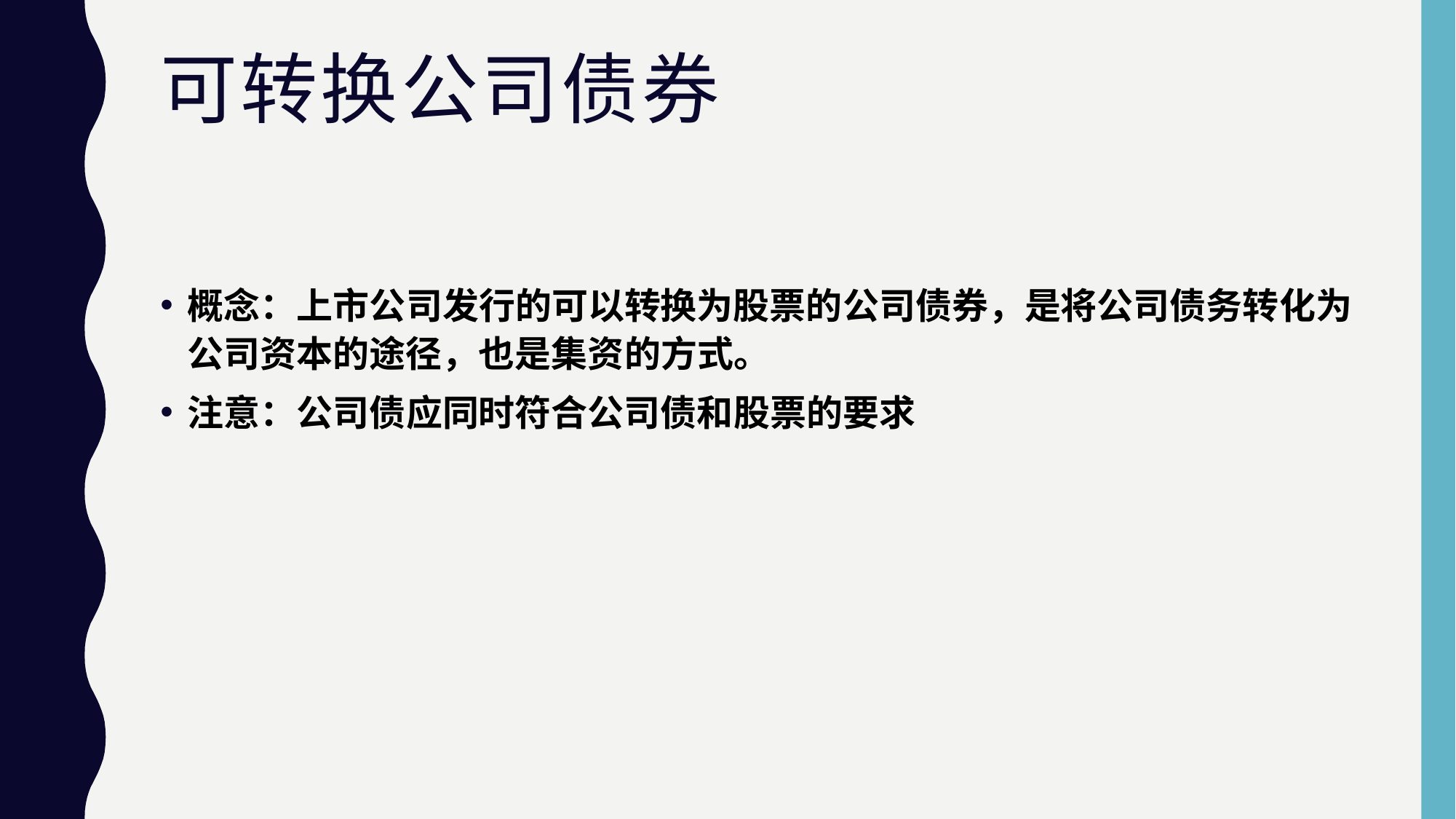

# 可转换公司债券
概念：上市公司发行的可以转换为股票的公司债券，是将公司债务转化为公司资本的途径，也是集资的方式。
注意：公司债应同时符合公司债和股票的要求